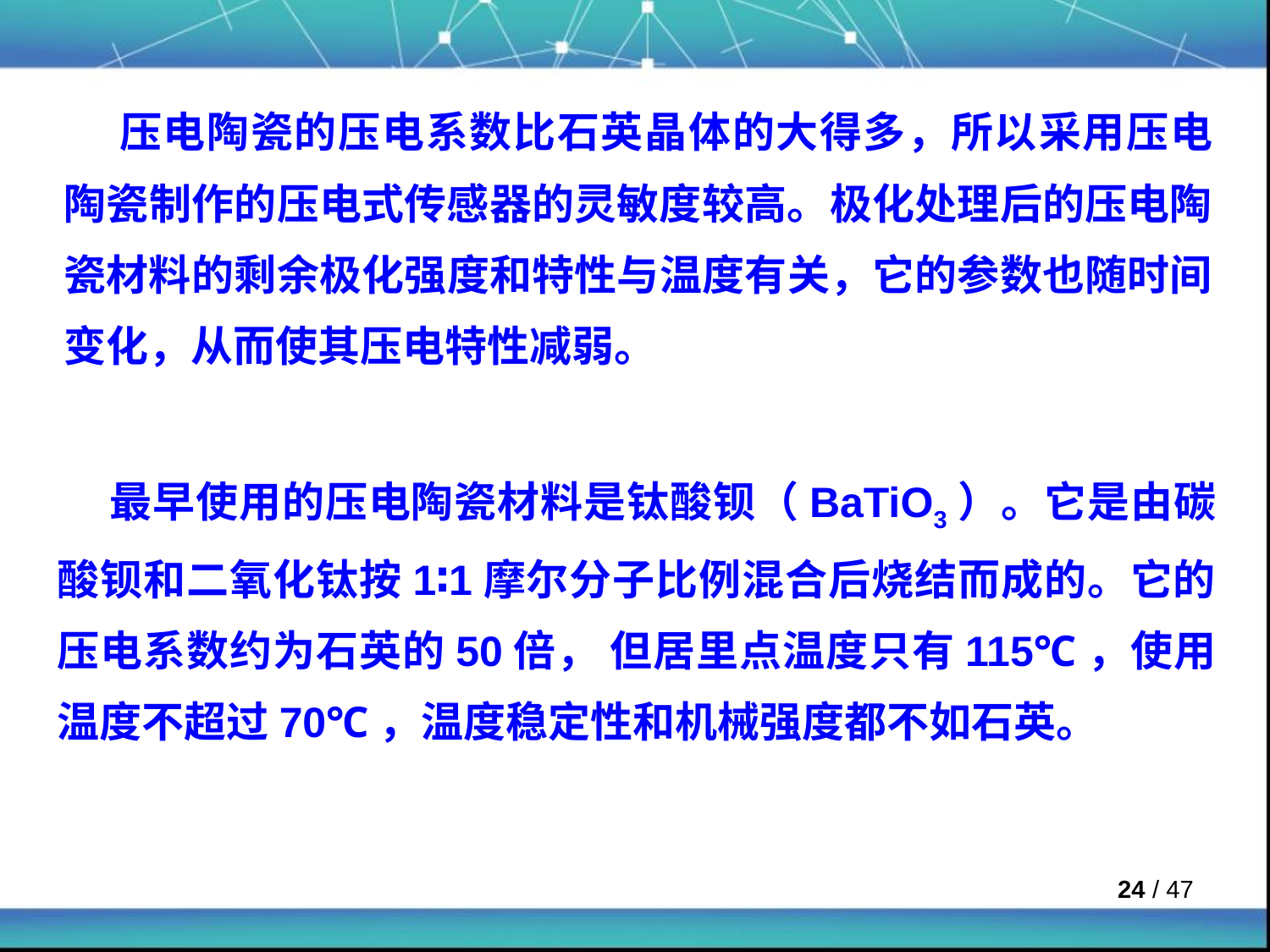

压电陶瓷的压电系数比石英晶体的大得多，所以采用压电陶瓷制作的压电式传感器的灵敏度较高。极化处理后的压电陶瓷材料的剩余极化强度和特性与温度有关，它的参数也随时间变化，从而使其压电特性减弱。
    最早使用的压电陶瓷材料是钛酸钡（BaTiO3）。它是由碳酸钡和二氧化钛按1∶1摩尔分子比例混合后烧结而成的。它的压电系数约为石英的50倍， 但居里点温度只有115℃，使用温度不超过70℃，温度稳定性和机械强度都不如石英。
24 / 47